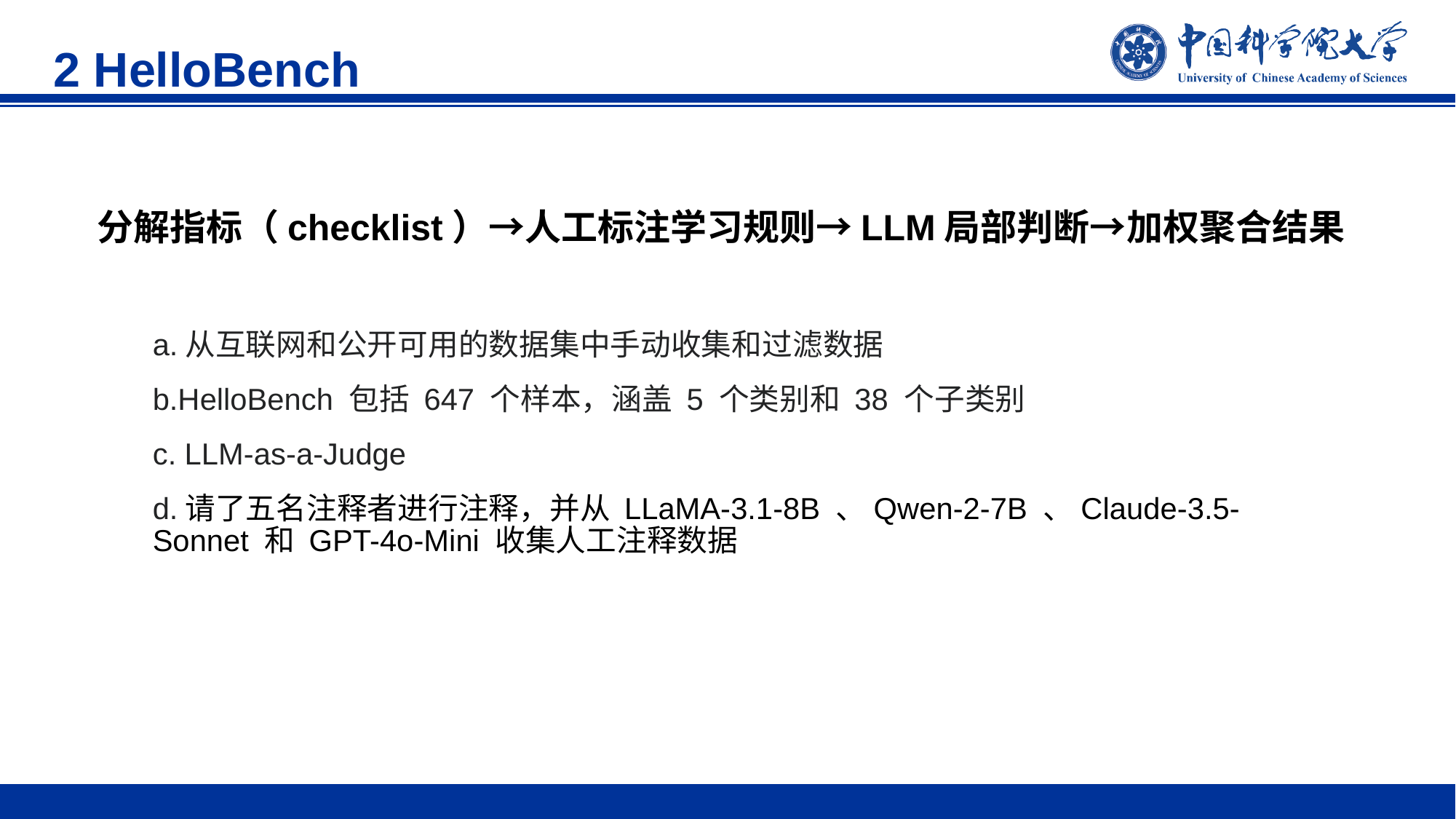

2 HelloBench
分解指标（checklist）→人工标注学习规则→LLM局部判断→加权聚合结果​​
a.从互联网和公开可用的数据集中手动收集和过滤数据
b.HelloBench 包括 647 个样本，涵盖 5 个类别和 38 个子类别
c. LLM-as-a-Judge
d.请了五名注释者进行注释，并从 LLaMA-3.1-8B 、Qwen-2-7B 、Claude-3.5-Sonnet 和 GPT-4o-Mini 收集人工注释数据

9